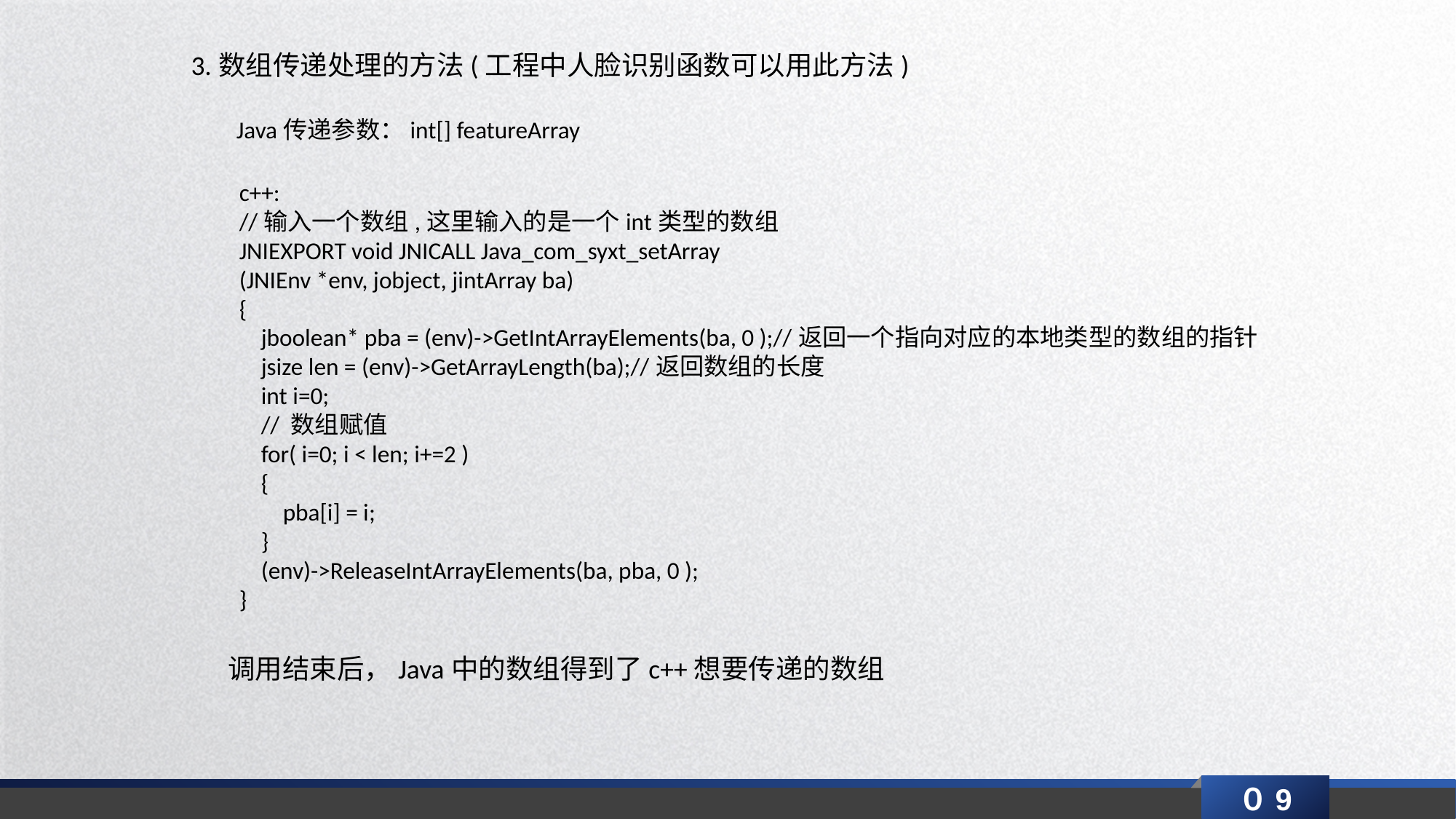

3.数组传递处理的方法(工程中人脸识别函数可以用此方法)
Java传递参数：int[] featureArray
c++:
//输入一个数组,这里输入的是一个int类型的数组
JNIEXPORT void JNICALL Java_com_syxt_setArray
(JNIEnv *env, jobject, jintArray ba)
{
    jboolean* pba = (env)->GetIntArrayElements(ba, 0 );//返回一个指向对应的本地类型的数组的指针
    jsize len = (env)->GetArrayLength(ba);//返回数组的长度
    int i=0;
    // 数组赋值
    for( i=0; i < len; i+=2 )
    {
        pba[i] = i;
    }
    (env)->ReleaseIntArrayElements(ba, pba, 0 );
}
调用结束后，Java中的数组得到了c++想要传递的数组

０9

PPT模板下载：www.1ppt.com/moban/     行业PPT模板：www.1ppt.com/hangye/
节日PPT模板：www.1ppt.com/jieri/           PPT素材下载：www.1ppt.com/sucai/
PPT背景图片：www.1ppt.com/beijing/      PPT图表下载：www.1ppt.com/tubiao/
优秀PPT下载：www.1ppt.com/xiazai/        PPT教程： www.1ppt.com/powerpoint/
Word教程： www.1ppt.com/word/              Excel教程：www.1ppt.com/excel/
资料下载：www.1ppt.com/ziliao/                PPT课件下载：www.1ppt.com/kejian/
范文下载：www.1ppt.com/fanwen/             试卷下载：www.1ppt.com/shiti/
教案下载：www.1ppt.com/jiaoan/
字体下载：www.1ppt.com/ziti/